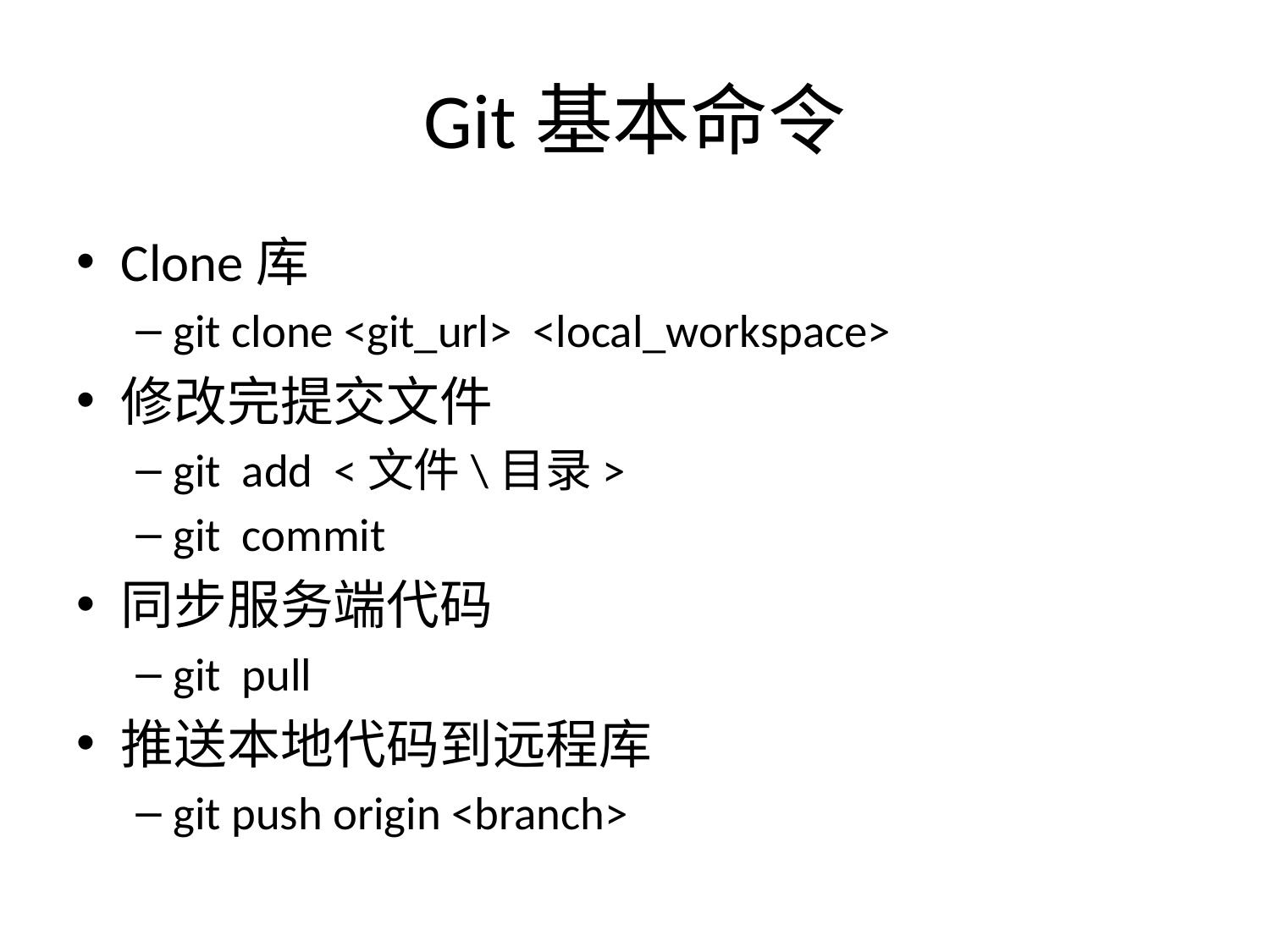

# Git基本命令
Clone库
git clone <git_url>  <local_workspace>
修改完提交文件
git  add  <文件\目录>
git  commit
同步服务端代码
git  pull
推送本地代码到远程库
git push origin <branch>